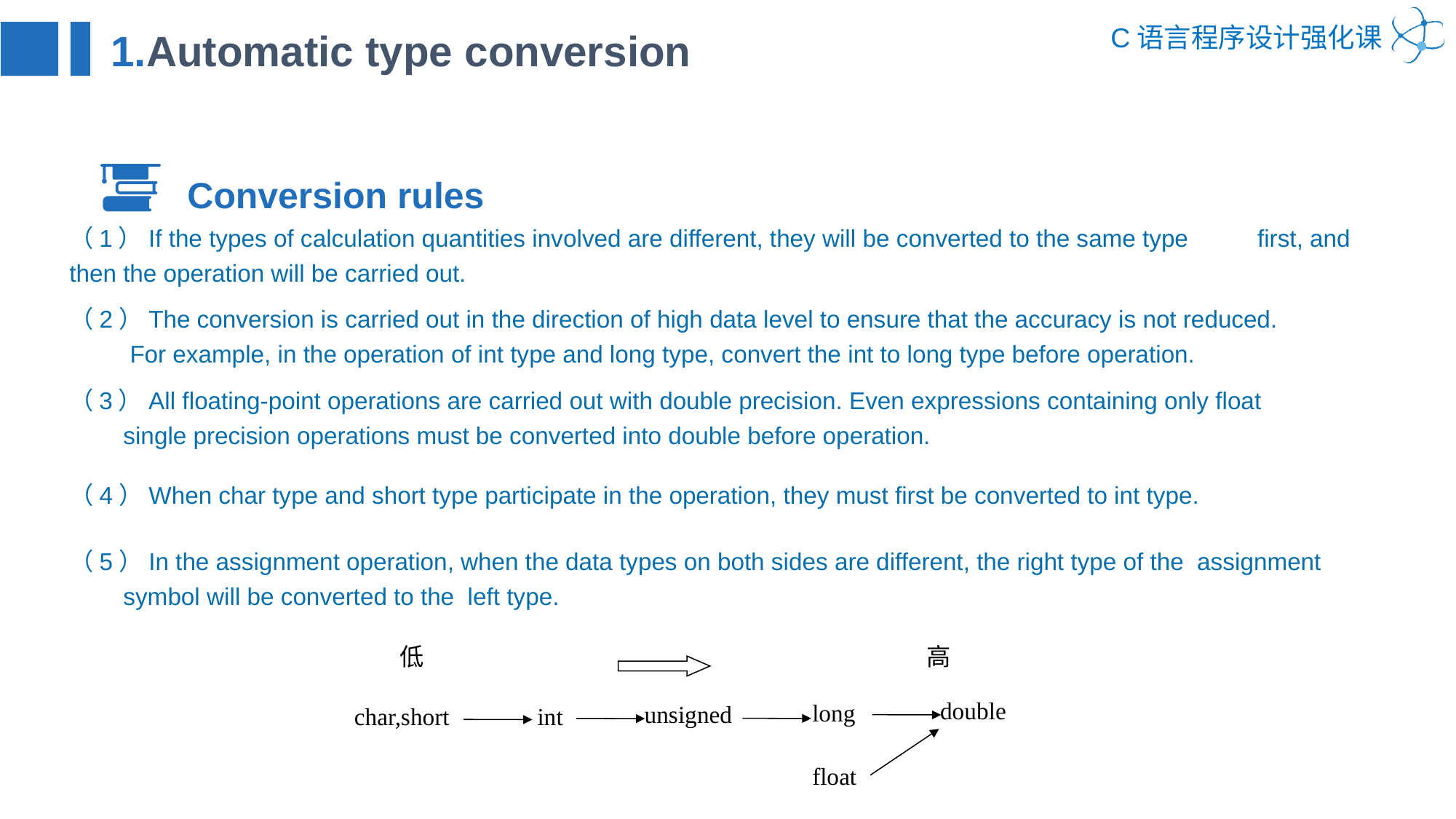

1.Automatic type conversion

Conversion rules

（1）If the types of calculation quantities involved are different, they will be converted to the same type  0000first, and then the operation will be carried out.
（2）The conversion is carried out in the direction of high data level to ensure that the accuracy is not reduced.
         For example, in the operation of int type and long type, convert the int to long type before operation.
（3）All floating-point operations are carried out with double precision. Even expressions containing only float 0000single precision operations must be converted into double before operation.
（4）When char type and short type participate in the operation, they must first be converted to int type.
（5）In the assignment operation, when the data types on both sides are different, the right type of the  assignment 0000symbol will be converted to the  left type.
低
高

double
long
unsigned
char,short
int

float